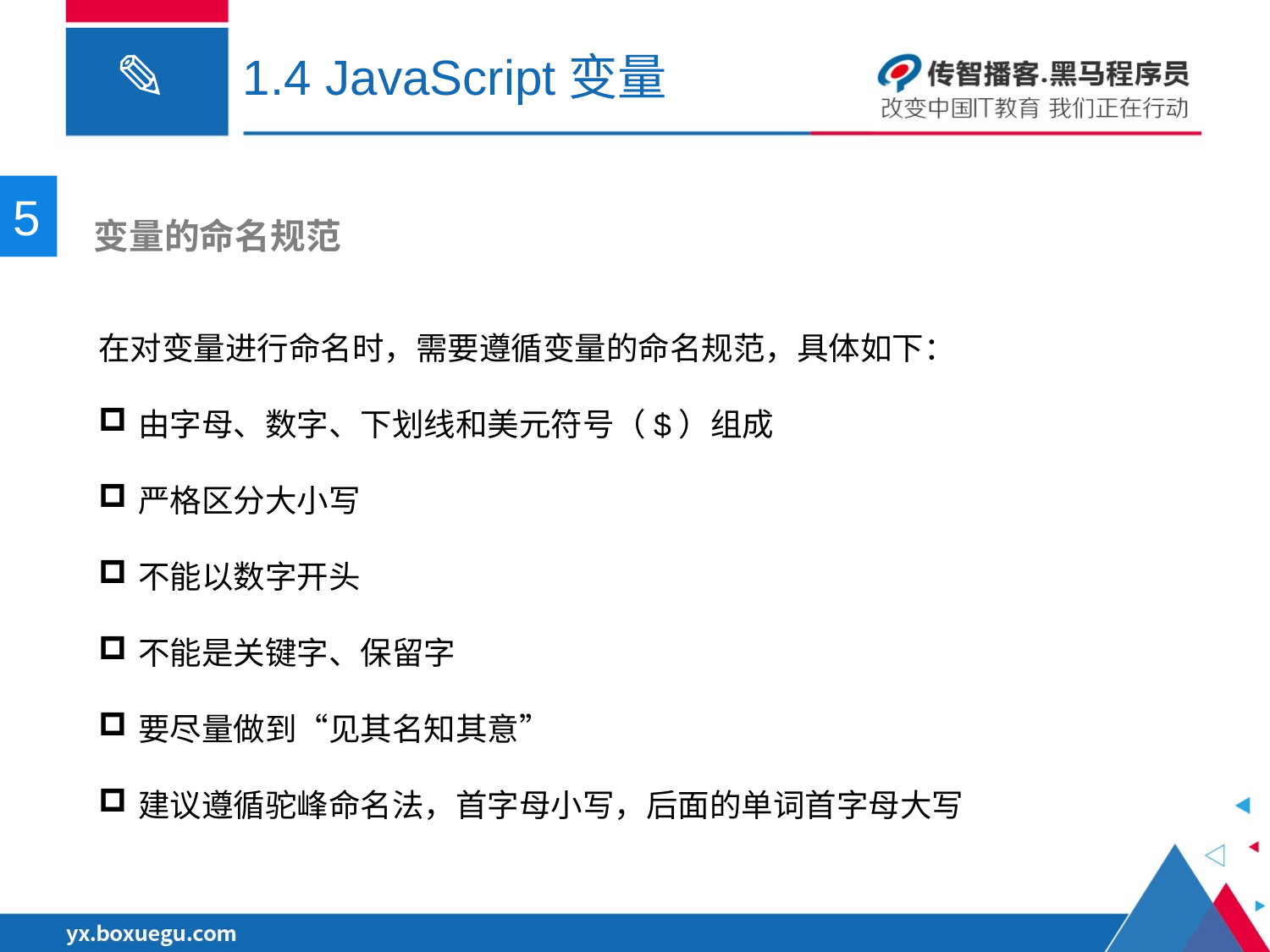

# 1.4 JavaScript变量

5
  变量的命名规范
在对变量进行命名时，需要遵循变量的命名规范，具体如下：
由字母、数字、下划线和美元符号（$）组成
严格区分大小写
不能以数字开头
不能是关键字、保留字
要尽量做到“见其名知其意”
建议遵循驼峰命名法，首字母小写，后面的单词首字母大写